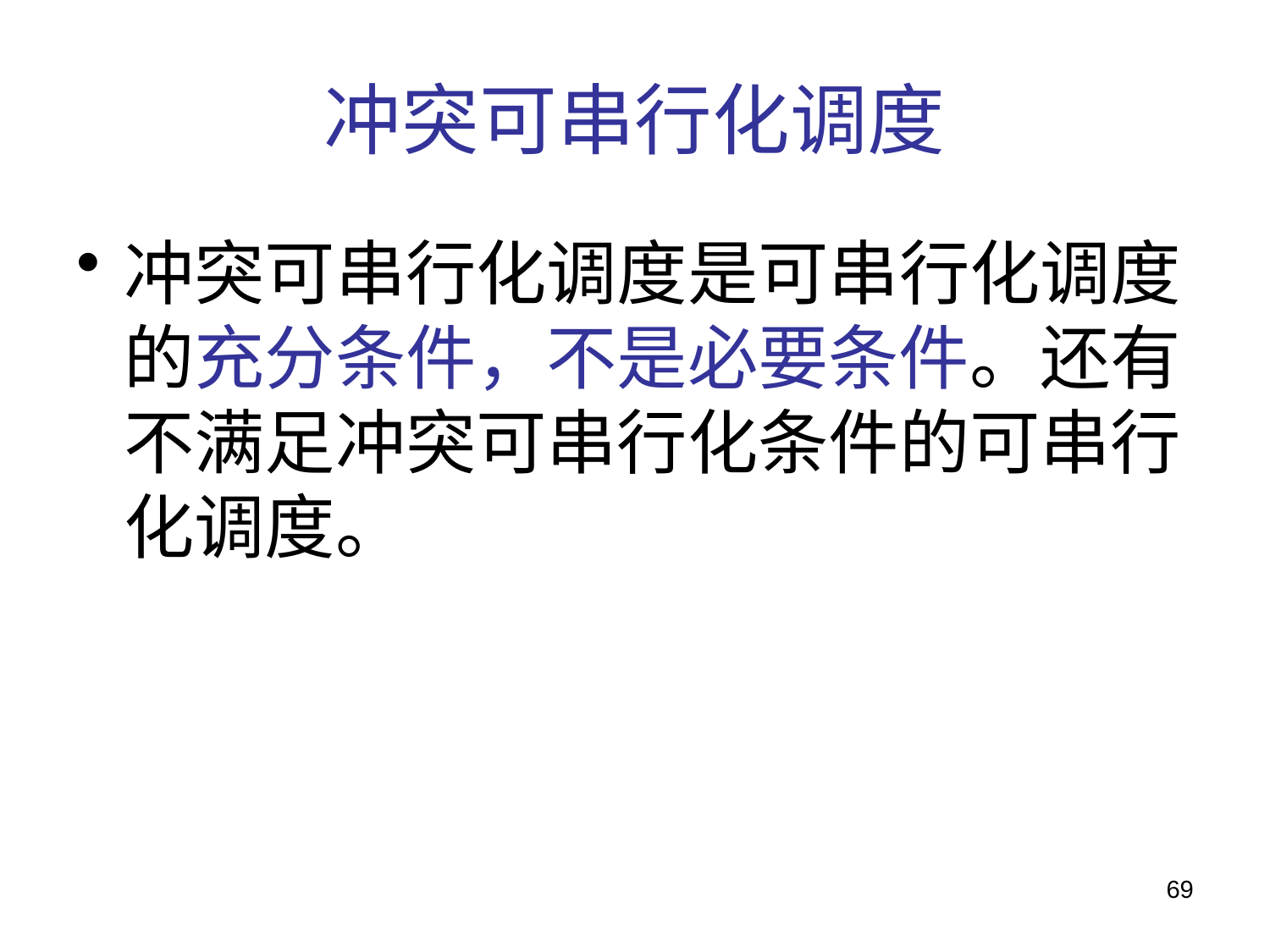

# 冲突可串行化调度
冲突可串行化调度是可串行化调度的充分条件，不是必要条件。还有不满足冲突可串行化条件的可串行化调度。

69